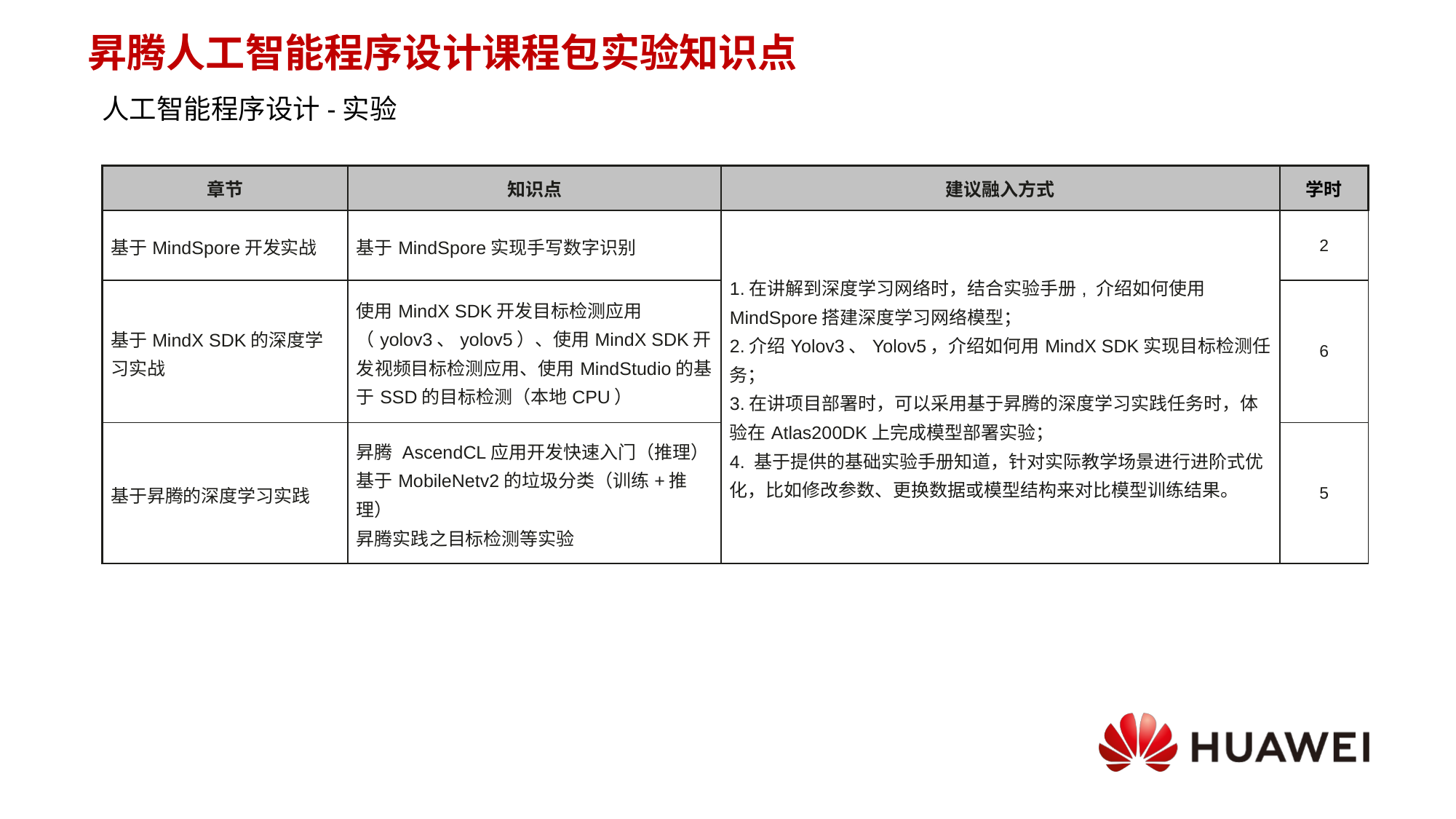

# 昇腾人工智能程序设计课程包实验知识点
人工智能程序设计-实验
| 章节 | 知识点 | 建议融入方式 | 学时 |
| --- | --- | --- | --- |
| 基于MindSpore开发实战 | 基于MindSpore实现手写数字识别 | 1.在讲解到深度学习网络时，结合实验手册, 介绍如何使用MindSpore搭建深度学习网络模型； 2.介绍Yolov3、Yolov5，介绍如何用MindX SDK实现目标检测任务； 3.在讲项目部署时，可以采用基于昇腾的深度学习实践任务时，体验在Atlas200DK上完成模型部署实验； 4. 基于提供的基础实验手册知道，针对实际教学场景进行进阶式优化，比如修改参数、更换数据或模型结构来对比模型训练结果。 | 2 |
| 基于MindX SDK的深度学习实战 | 使用MindX SDK开发目标检测应用（yolov3、yolov5）、使用MindX SDK开发视频目标检测应用、使用MindStudio的基于SSD的目标检测（本地CPU） |  | 6 |
| 基于昇腾的深度学习实践 | 昇腾 AscendCL应用开发快速入门（推理）基于MobileNetv2的垃圾分类（训练+推理） 昇腾实践之目标检测等实验 |  | 5 |